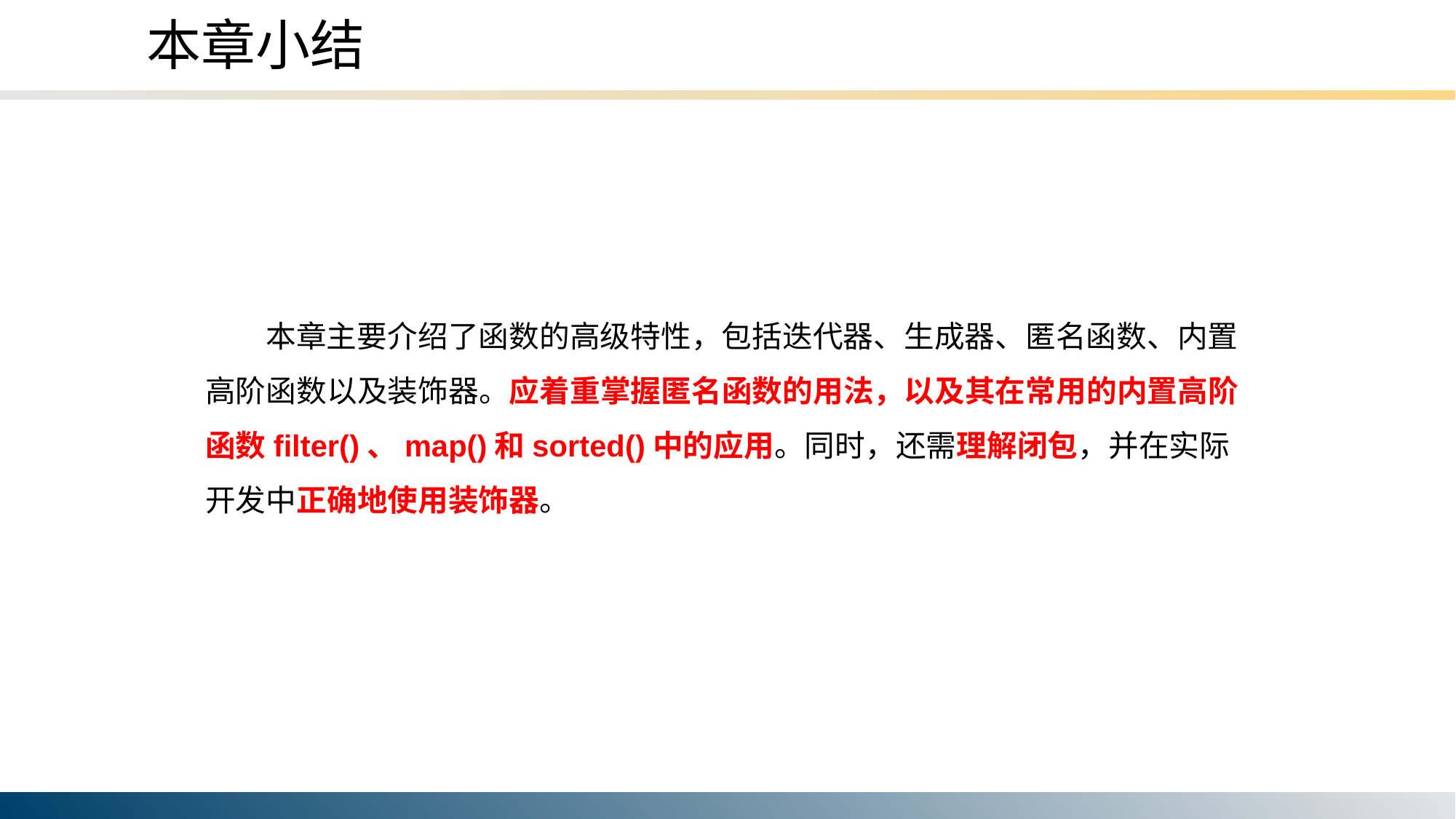

本章小结
本章主要介绍了函数的高级特性，包括迭代器、生成器、匿名函数、内置高阶函数以及装饰器。应着重掌握匿名函数的用法，以及其在常用的内置高阶函数filter()、map()和sorted()中的应用。同时，还需理解闭包，并在实际开发中正确地使用装饰器。